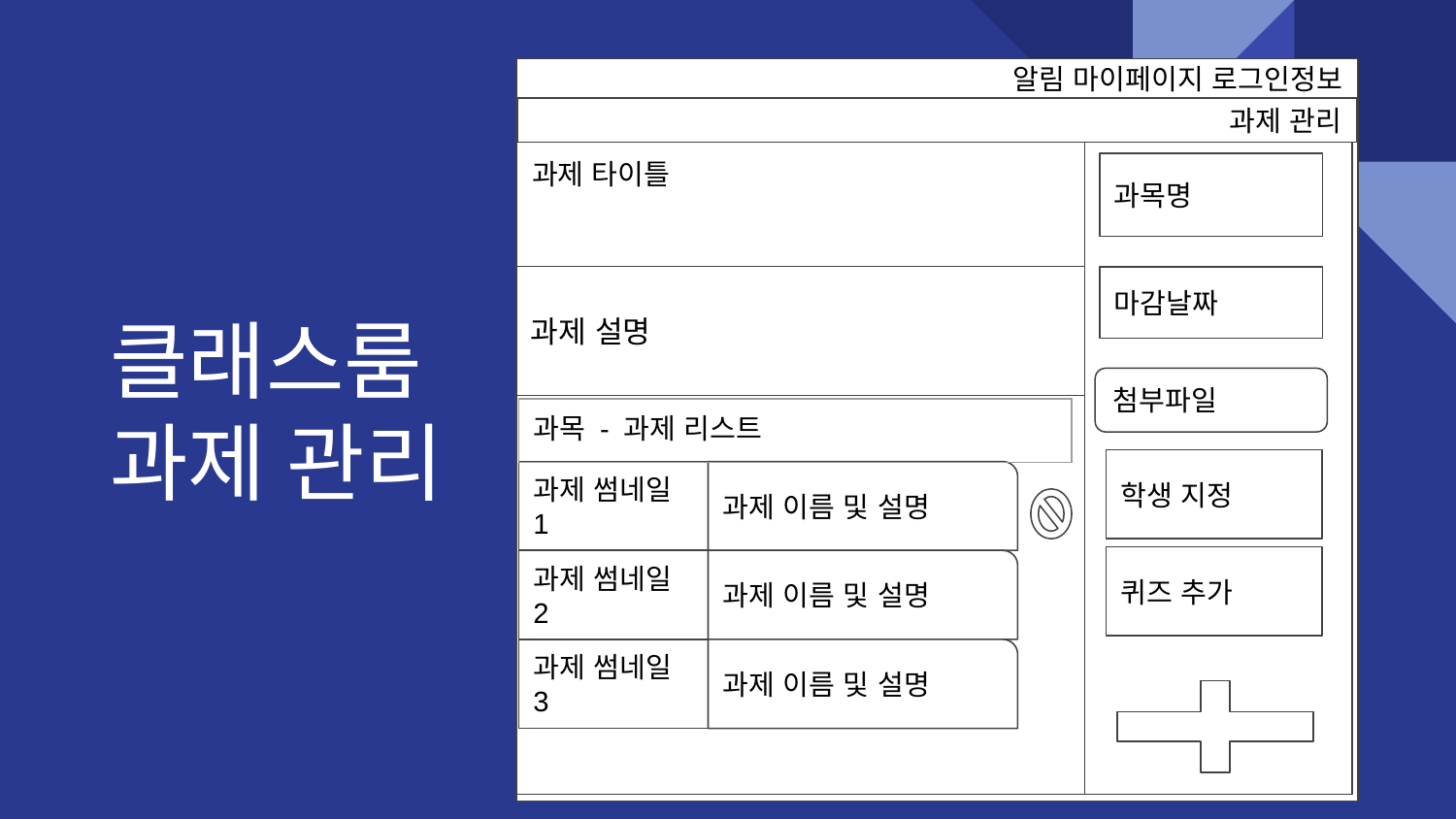

알림 마이페이지 로그인정보

과제 관리
과제 타이틀

과목명
마감날짜
과제 설명
# 클래스룸
과제 관리
첨부파일

| 과목 - 과제 리스트 |
| --- |
학생 지정
과제 썸네일1
과제 이름 및 설명

퀴즈 추가
과제 썸네일2
과제 이름 및 설명
과제 썸네일3
과제 이름 및 설명